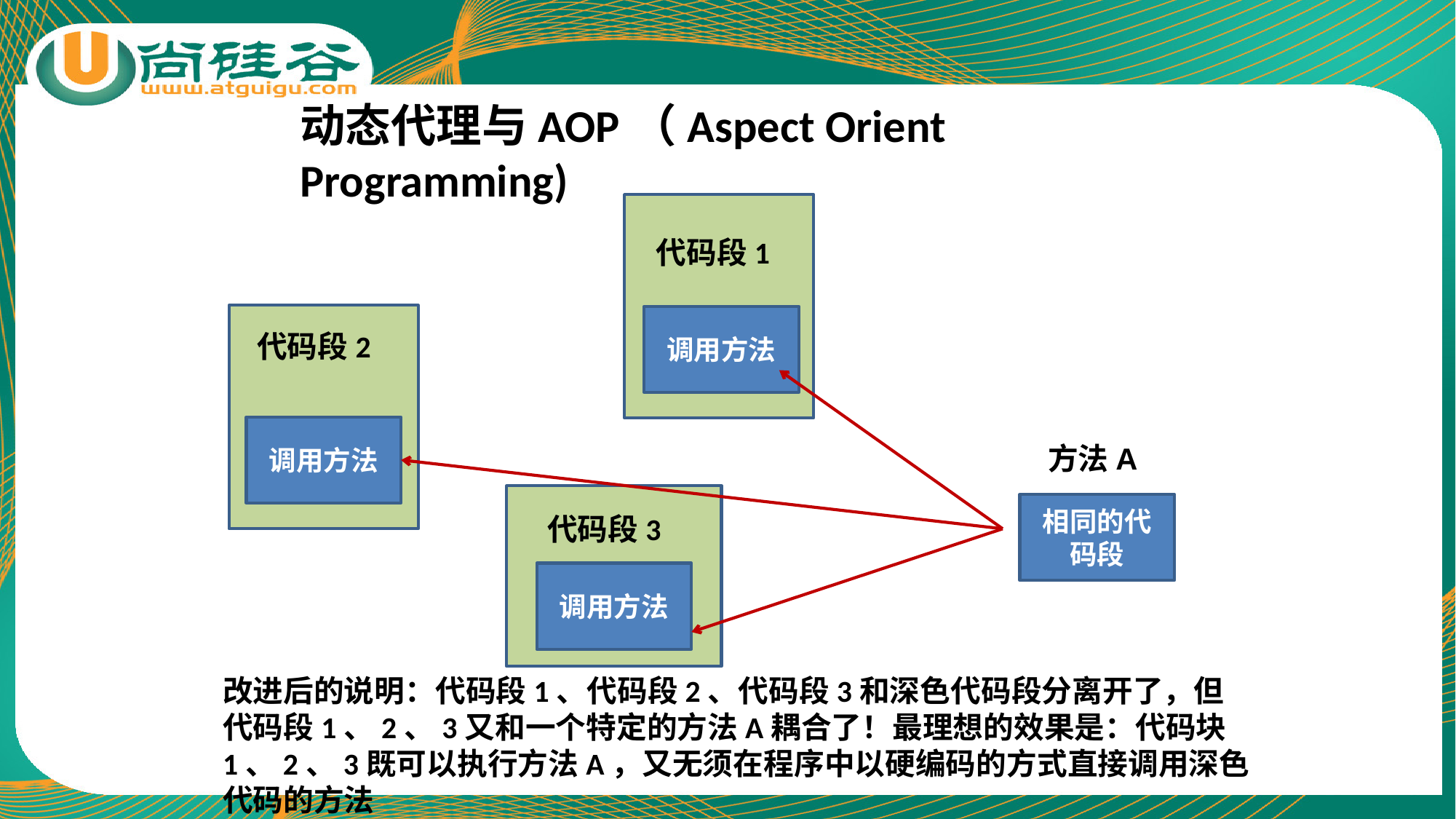

动态代理与AOP（Aspect Orient Programming)

代码段1

调用方法
代码段2
调用方法
方法A

相同的代码段
代码段3
调用方法
改进后的说明：代码段1、代码段2、代码段3和深色代码段分离开了，但代码段1、2、3又和一个特定的方法A耦合了！最理想的效果是：代码块1、2、3既可以执行方法A，又无须在程序中以硬编码的方式直接调用深色代码的方法